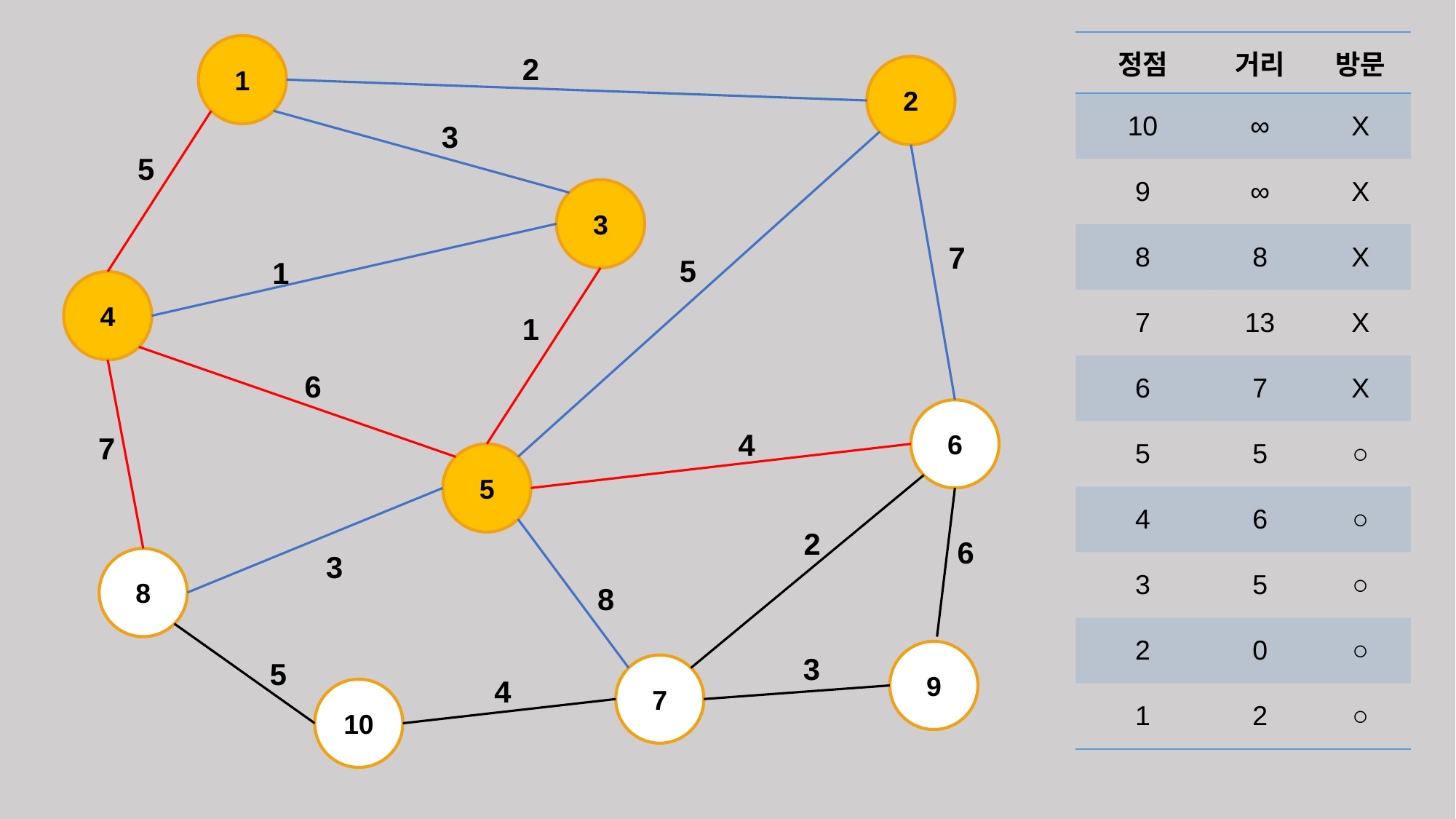

| 정점 | 거리 | 방문 |
| --- | --- | --- |
| 10 | ∞ | X |
| 9 | ∞ | X |
| 8 | 8 | X |
| 7 | 13 | X |
| 6 | 7 | X |
| 5 | 5 | ○ |
| 4 | 6 | ○ |
| 3 | 5 | ○ |
| 2 | 0 | ○ |
| 1 | 2 | ○ |
1
2
2
3
5
3
7
5
1
4
1
6
6
4
7
5
2
6
3
8
8
9
3
5
7
4
10